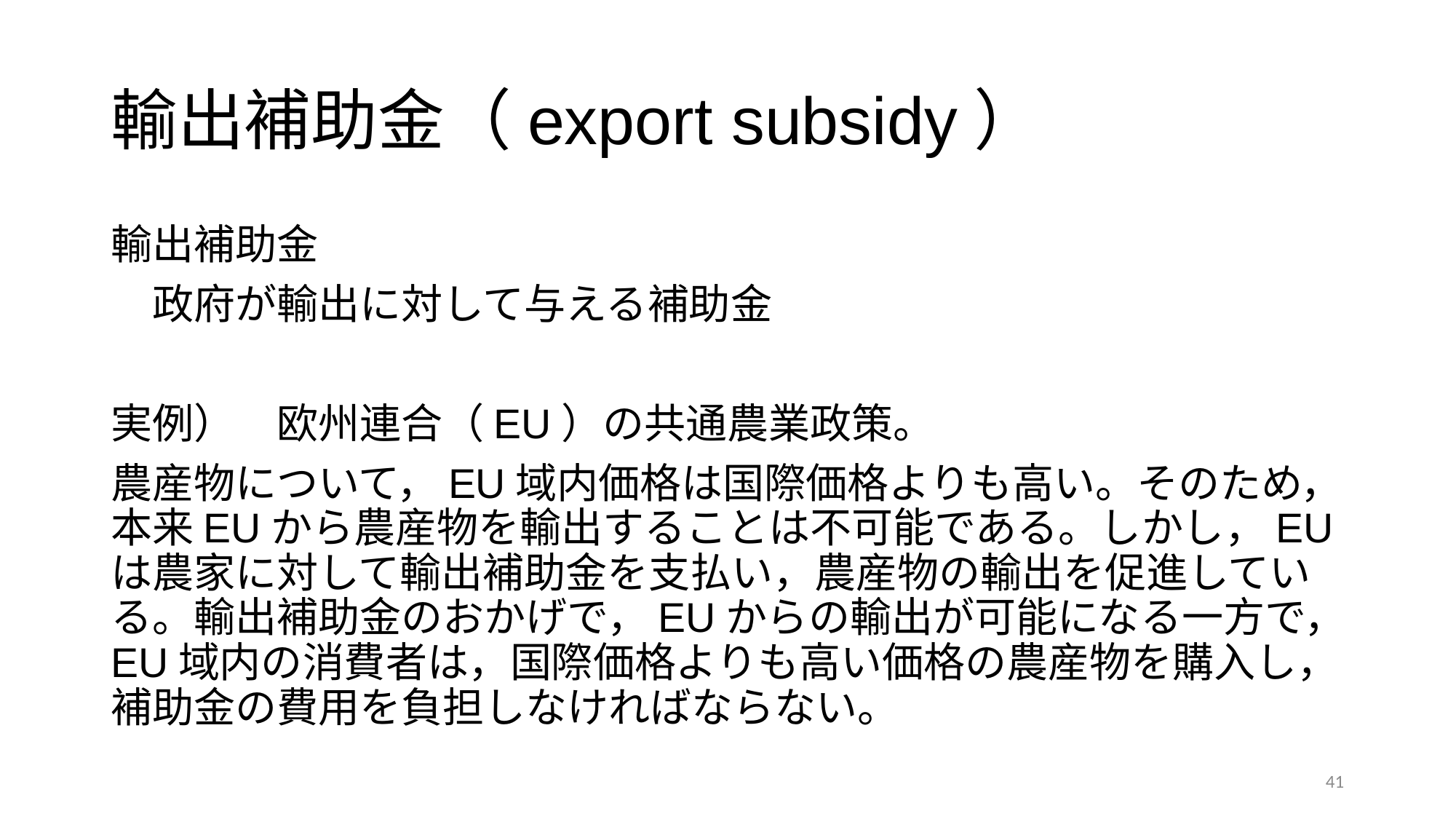

# 輸出補助金（export subsidy）
輸出補助金
　政府が輸出に対して与える補助金

実例）　欧州連合（EU）の共通農業政策。
農産物について，EU域内価格は国際価格よりも高い。そのため，本来EUから農産物を輸出することは不可能である。しかし，EUは農家に対して輸出補助金を支払い，農産物の輸出を促進している。輸出補助金のおかげで，EUからの輸出が可能になる一方で，EU域内の消費者は，国際価格よりも高い価格の農産物を購入し，補助金の費用を負担しなければならない。
41